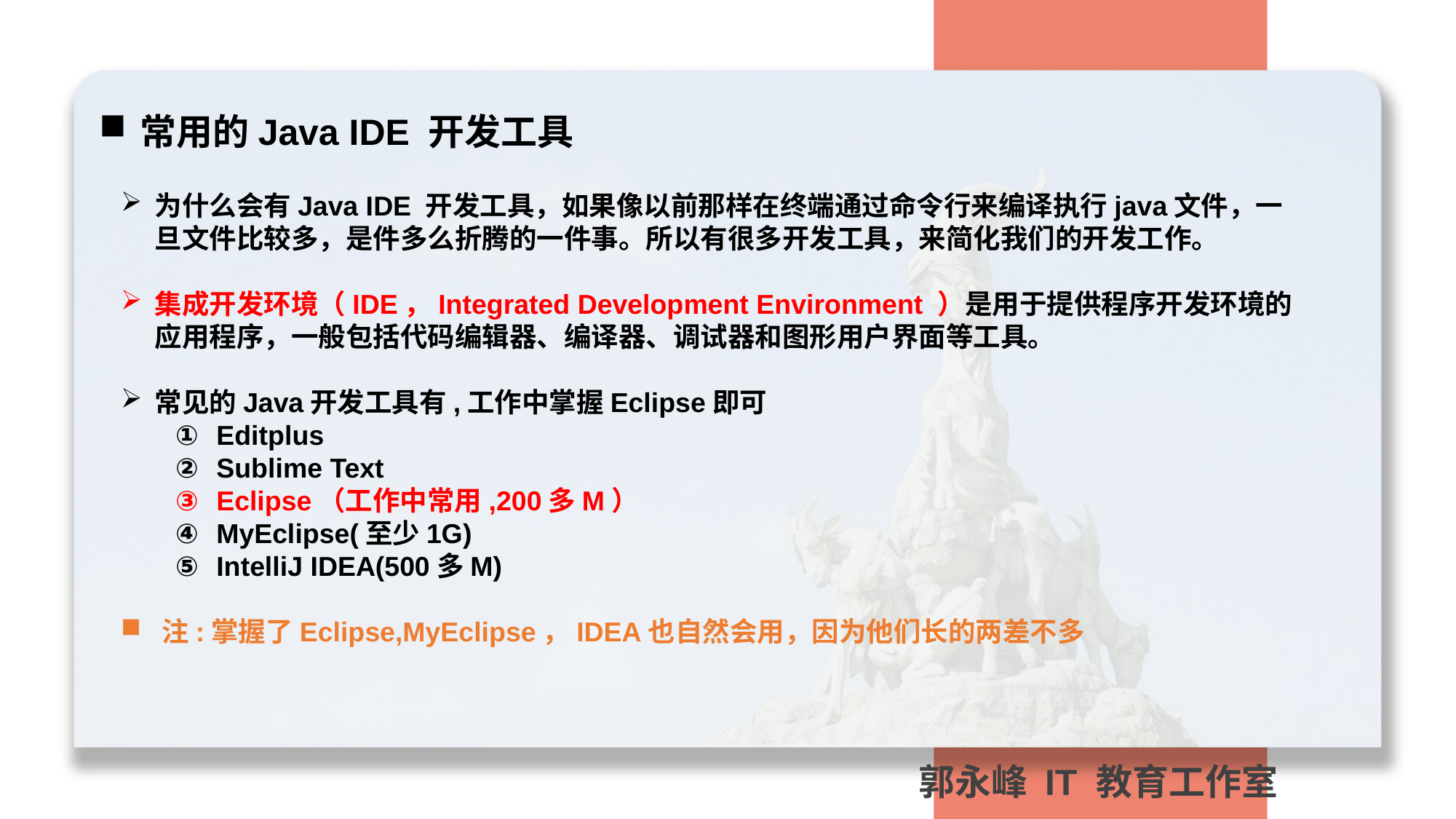

常用的Java IDE 开发工具
为什么会有Java IDE 开发工具，如果像以前那样在终端通过命令行来编译执行java文件，一旦文件比较多，是件多么折腾的一件事。所以有很多开发工具，来简化我们的开发工作。

集成开发环境（IDE，Integrated Development Environment ）是用于提供程序开发环境的应用程序，一般包括代码编辑器、编译器、调试器和图形用户界面等工具。

常见的Java开发工具有,工作中掌握Eclipse即可
Editplus
Sublime Text
Eclipse（工作中常用,200多M）
MyEclipse(至少1G)
IntelliJ IDEA(500多M)

注:掌握了Eclipse,MyEclipse，IDEA也自然会用，因为他们长的两差不多